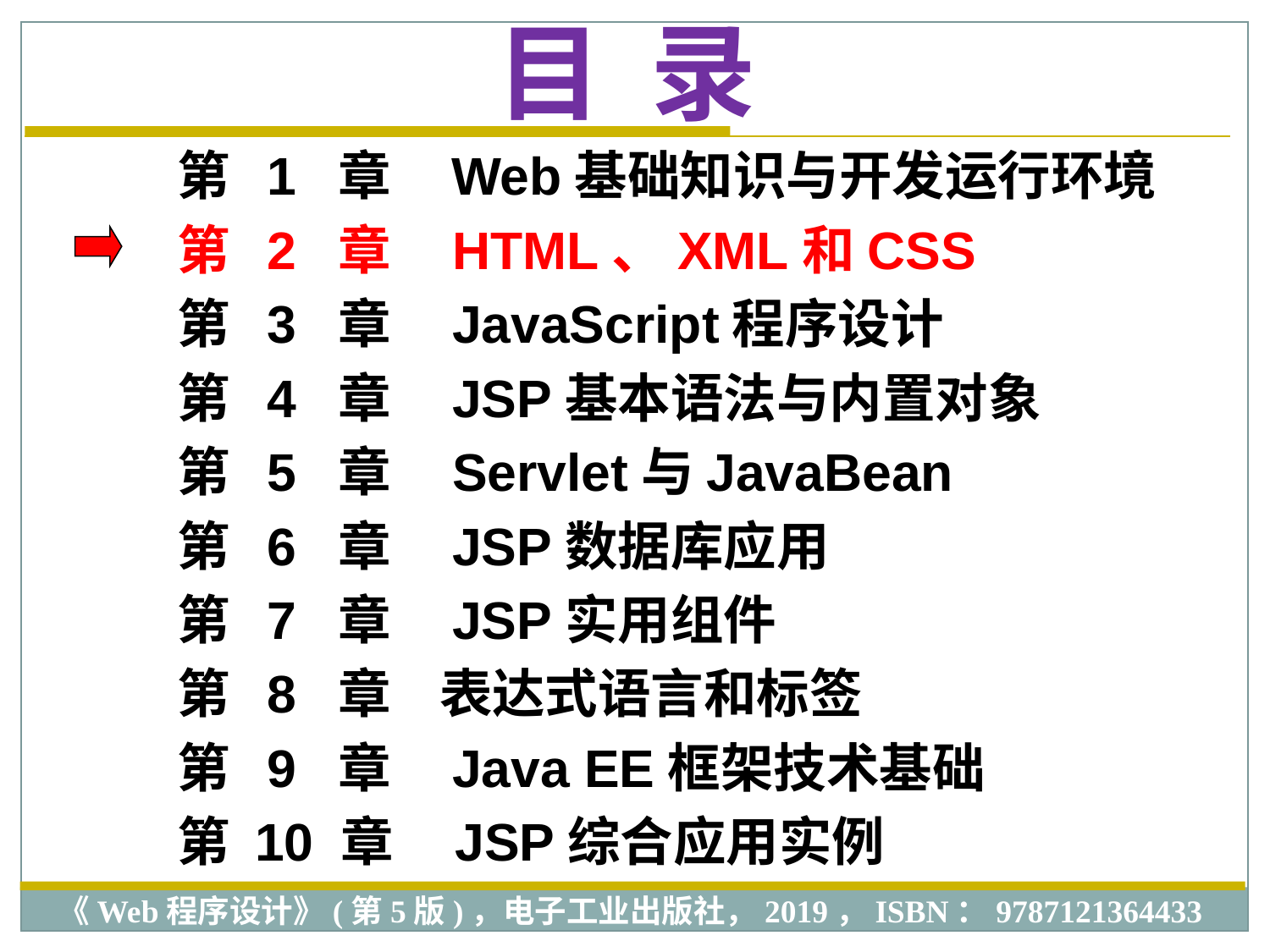

目  录
第  1  章    Web基础知识与开发运行环境
第  2  章    HTML、XML和CSS
第  3  章    JavaScript程序设计
第  4  章    JSP基本语法与内置对象
第  5  章    Servlet与JavaBean
第  6  章    JSP数据库应用
第  7  章    JSP实用组件
第  8  章    表达式语言和标签
第  9  章    Java EE框架技术基础
第 10 章    JSP综合应用实例